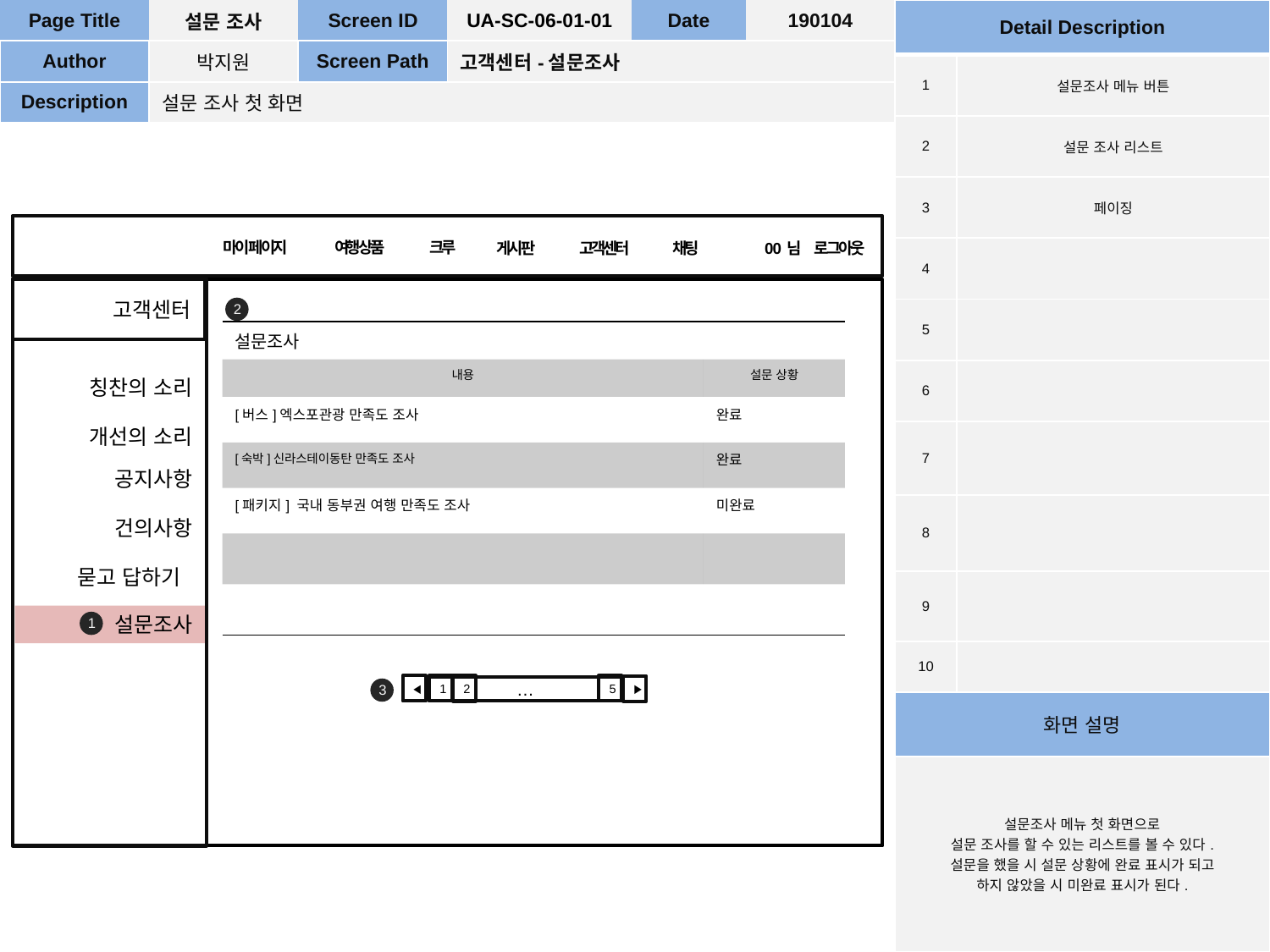

| Page Title | 설문 조사 | Screen ID | UA-SC-06-01-01 | Date | 190104 |
| --- | --- | --- | --- | --- | --- |
| Author | 박지원 | Screen Path | 고객센터-설문조사 |  |  |
| Description | 설문 조사 첫 화면 |  |  |  |  |
| Detail Description |  |
| --- | --- |
| 1 | 설문조사 메뉴 버튼 |
| 2 | 설문 조사 리스트 |
| 3 | 페이징 |
| 4 |  |
| 5 |  |
| 6 |  |
| 7 |  |
| 8 |  |
| 9 |  |
| 10 |  |
| 화면 설명 |  |
| 설문조사 메뉴 첫 화면으로 설문 조사를 할 수 있는 리스트를 볼 수 있다. 설문을 했을 시 설문 상황에 완료 표시가 되고 하지 않았을 시 미완료 표시가 된다. |  |

여행상품
크루
마이 페이지
게시판
고객센터
채팅
0 0 님
로그아웃

고객센터
2

| 설문조사 |  |
| --- | --- |
| 내용 | 설문 상황 |
| [버스]엑스포관광 만족도 조사 | 완료 |
| [숙박]신라스테이동탄 만족도 조사 | 완료 |
| [패키지] 국내 동부권 여행 만족도 조사 | 미완료 |
|  |  |
|  |  |
칭찬의 소리
개선의 소리
공지사항
건의사항
묻고 답하기
설문조사
1

3

◀
1
5
2
▶
…